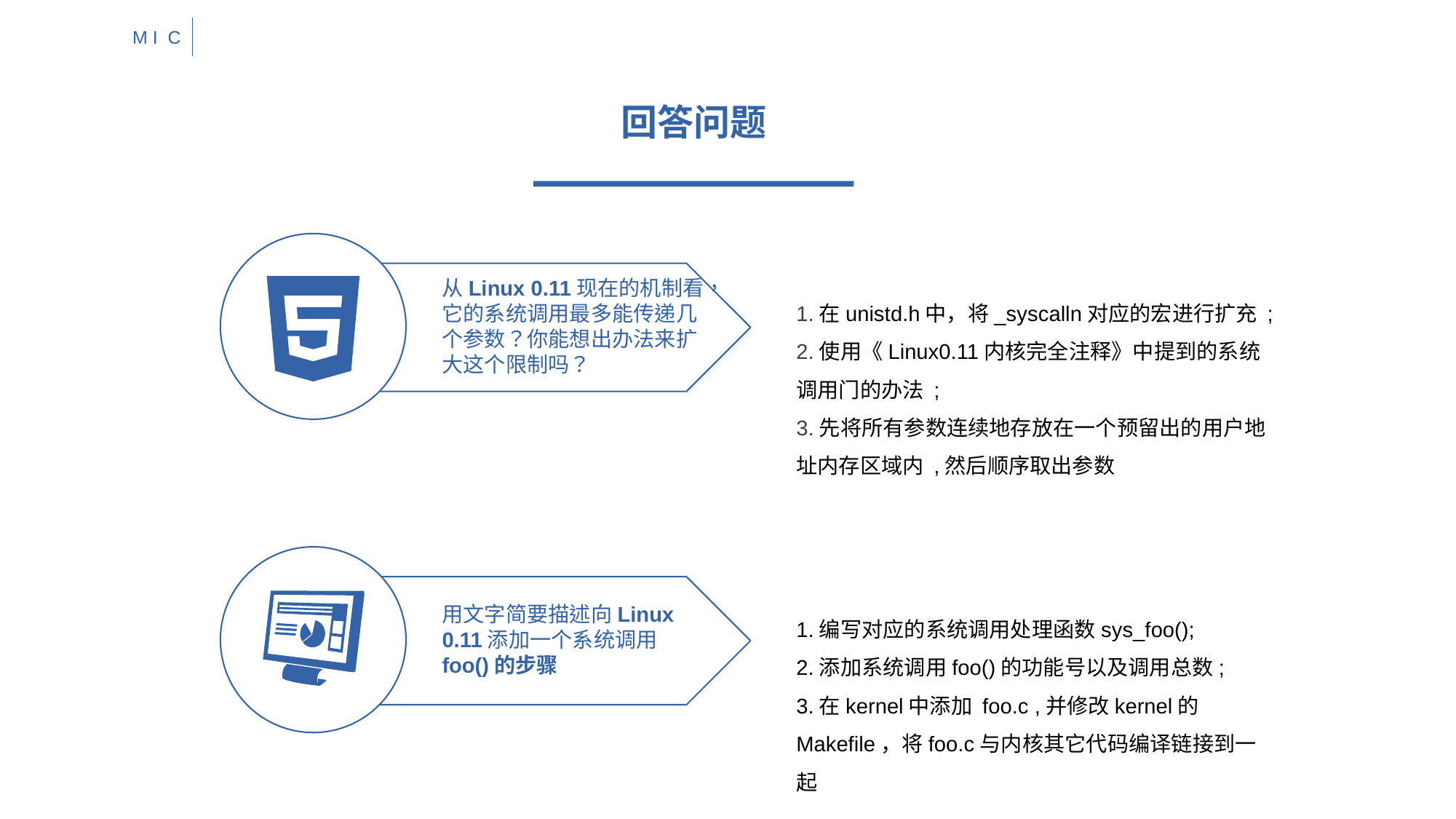

M I  C
回答问题

从Linux 0.11现在的机制看，它的系统调用最多能传递几个参数？你能想出办法来扩大这个限制吗？

1.在unistd.h中，将_syscalln对应的宏进行扩充 ;
2.使用《Linux0.11内核完全注释》中提到的系统调用门的办法 ;
3.先将所有参数连续地存放在一个预留出的用户地址内存区域内 ,然后顺序取出参数

用文字简要描述向Linux 0.11添加一个系统调用foo()的步骤

1.编写对应的系统调用处理函数sys_foo();
2.添加系统调用foo()的功能号以及调用总数;
3.在kernel中添加 foo.c ,并修改kernel的Makefile，将foo.c与内核其它代码编译链接到一起